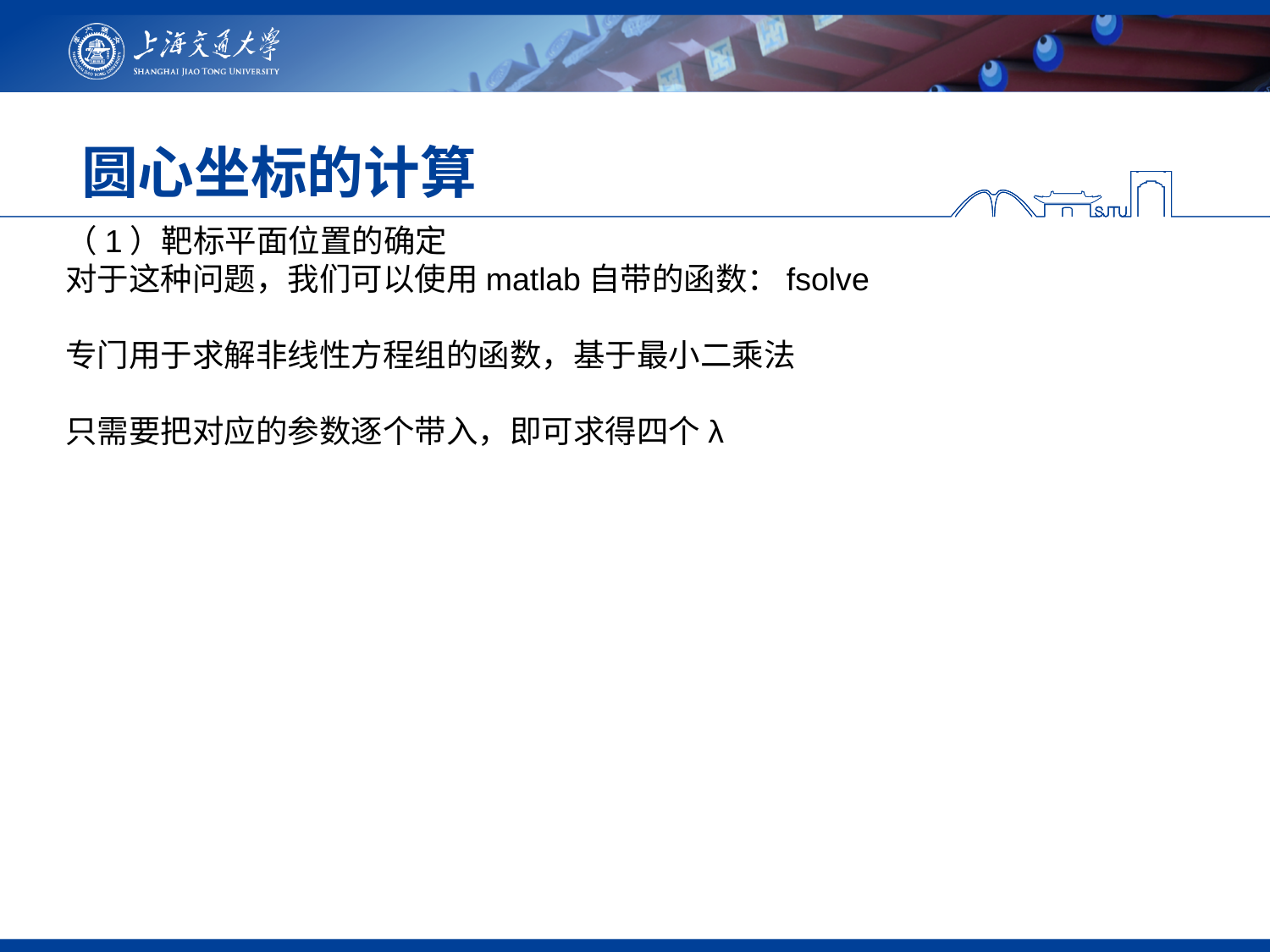

# 圆心坐标的计算
（1）靶标平面位置的确定
对于这种问题，我们可以使用matlab自带的函数：fsolve

专门用于求解非线性方程组的函数，基于最小二乘法

只需要把对应的参数逐个带入，即可求得四个λ